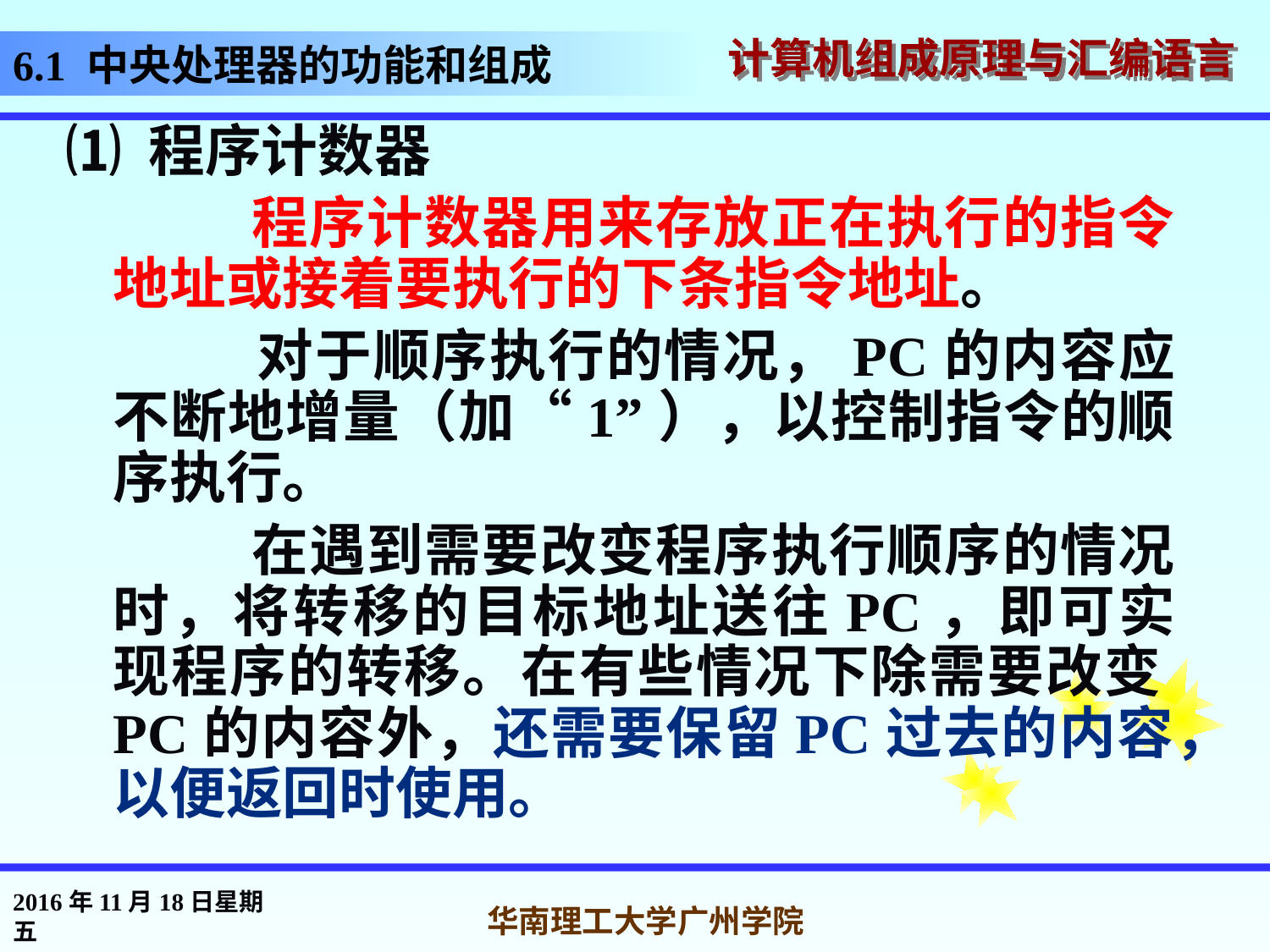

# 6.1 中央处理器的功能和组成
⑴ 程序计数器
            程序计数器用来存放正在执行的指令地址或接着要执行的下条指令地址。
            对于顺序执行的情况，PC的内容应不断地增量（加“1”），以控制指令的顺序执行。
            在遇到需要改变程序执行顺序的情况时，将转移的目标地址送往PC，即可实现程序的转移。在有些情况下除需要改变PC的内容外，还需要保留PC过去的内容，以便返回时使用。
2016年11月18日星期五
华南理工大学广州学院